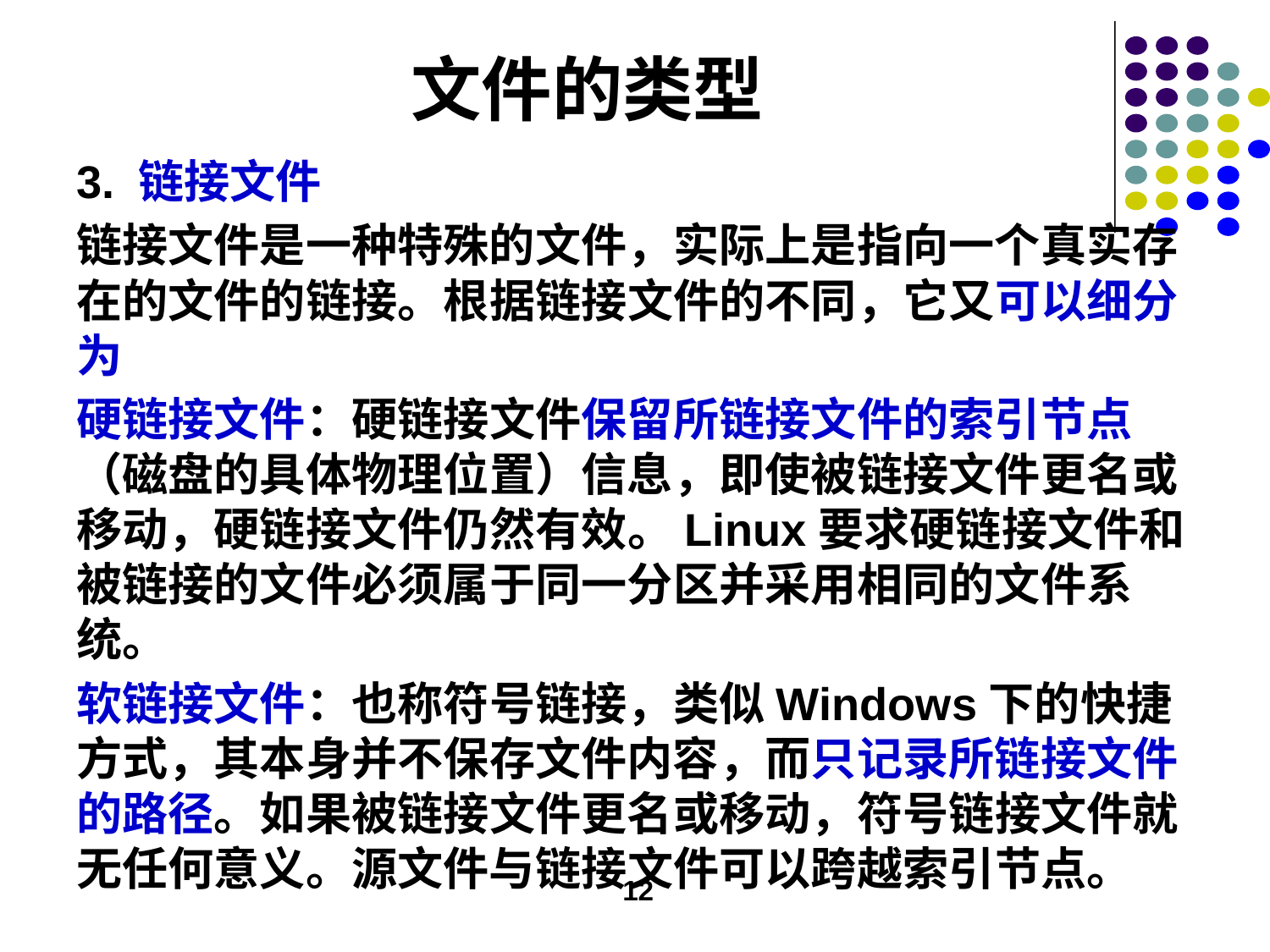

# 文件的类型
3. 链接文件
链接文件是一种特殊的文件，实际上是指向一个真实存在的文件的链接。根据链接文件的不同，它又可以细分为
硬链接文件：硬链接文件保留所链接文件的索引节点（磁盘的具体物理位置）信息，即使被链接文件更名或移动，硬链接文件仍然有效。Linux要求硬链接文件和被链接的文件必须属于同一分区并采用相同的文件系统。
软链接文件：也称符号链接，类似Windows下的快捷方式，其本身并不保存文件内容，而只记录所链接文件的路径。如果被链接文件更名或移动，符号链接文件就无任何意义。源文件与链接文件可以跨越索引节点。

12